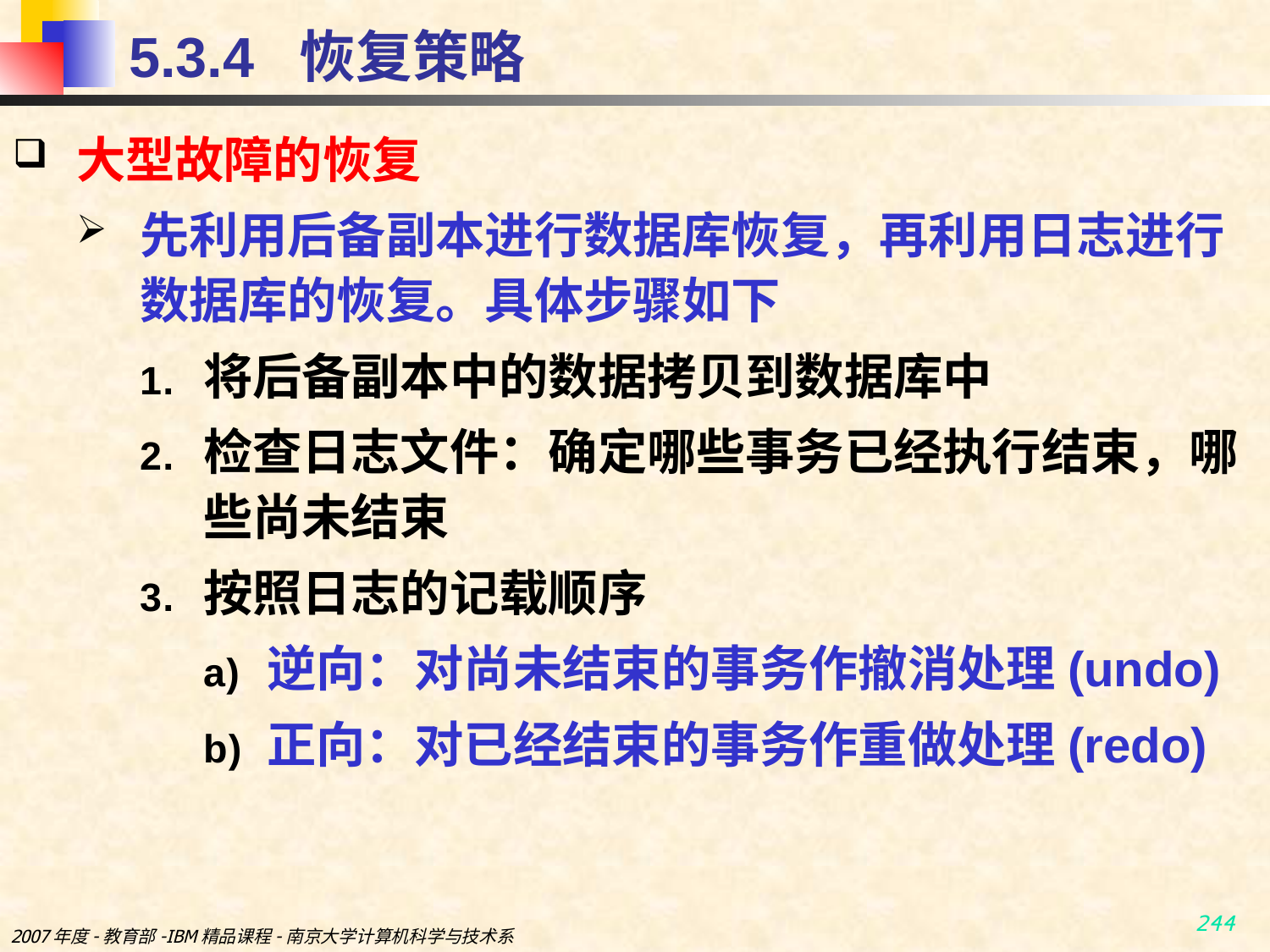

# 5.3.4  恢复策略
大型故障的恢复
先利用后备副本进行数据库恢复，再利用日志进行数据库的恢复。具体步骤如下
将后备副本中的数据拷贝到数据库中
检查日志文件：确定哪些事务已经执行结束，哪些尚未结束
按照日志的记载顺序
逆向：对尚未结束的事务作撤消处理(undo)
正向：对已经结束的事务作重做处理(redo)
244